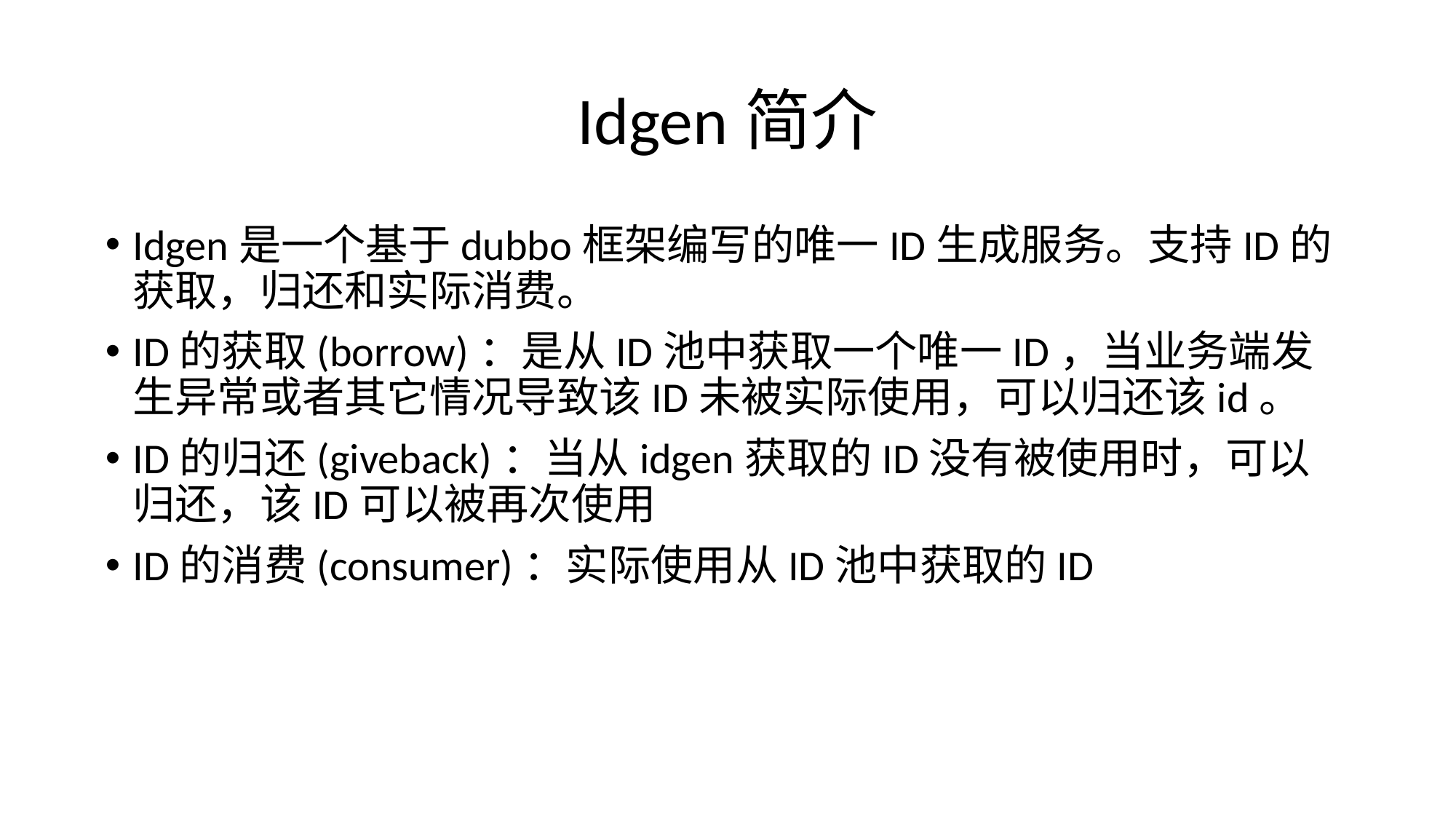

# Idgen简介
Idgen是一个基于dubbo框架编写的唯一ID生成服务。支持ID的获取，归还和实际消费。
ID的获取(borrow)：是从ID池中获取一个唯一ID，当业务端发生异常或者其它情况导致该ID未被实际使用，可以归还该id。
ID的归还(giveback)：当从idgen获取的ID没有被使用时，可以归还，该ID可以被再次使用
ID的消费(consumer)：实际使用从ID池中获取的ID